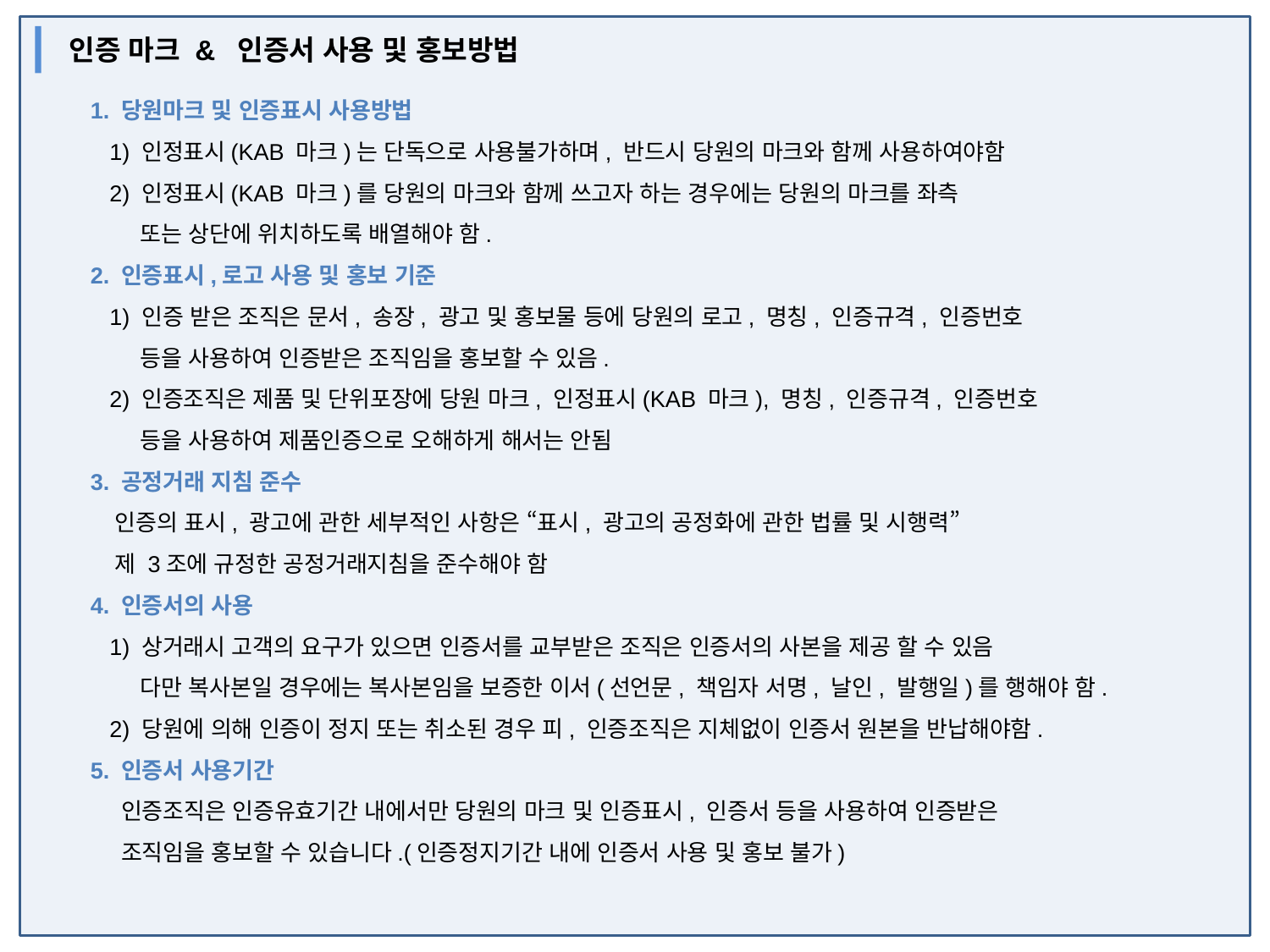

인증 마크 &  인증서 사용 및 홍보방법

1. 당원마크 및 인증표시 사용방법
   1) 인정표시(KAB 마크)는 단독으로 사용불가하며, 반드시 당원의 마크와 함께 사용하여야함
   2) 인정표시(KAB 마크)를 당원의 마크와 함께 쓰고자 하는 경우에는 당원의 마크를 좌측
       또는 상단에 위치하도록 배열해야 함.
2. 인증표시,로고 사용 및 홍보 기준
   1) 인증 받은 조직은 문서, 송장, 광고 및 홍보물 등에 당원의 로고, 명칭, 인증규격, 인증번호
       등을 사용하여 인증받은 조직임을 홍보할 수 있음.
   2) 인증조직은 제품 및 단위포장에 당원 마크, 인정표시(KAB 마크), 명칭, 인증규격, 인증번호
       등을 사용하여 제품인증으로 오해하게 해서는 안됨
3. 공정거래 지침 준수
   인증의 표시, 광고에 관한 세부적인 사항은 “표시, 광고의 공정화에 관한 법률 및 시행력”
   제 3조에 규정한 공정거래지침을 준수해야 함
4. 인증서의 사용
   1) 상거래시 고객의 요구가 있으면 인증서를 교부받은 조직은 인증서의 사본을 제공 할 수 있음
       다만 복사본일 경우에는 복사본임을 보증한 이서(선언문, 책임자 서명, 날인, 발행일)를 행해야 함.
   2) 당원에 의해 인증이 정지 또는 취소된 경우 피, 인증조직은 지체없이 인증서 원본을 반납해야함.
5. 인증서 사용기간
    인증조직은 인증유효기간 내에서만 당원의 마크 및 인증표시, 인증서 등을 사용하여 인증받은
    조직임을 홍보할 수 있습니다.(인증정지기간 내에 인증서 사용 및 홍보 불가)